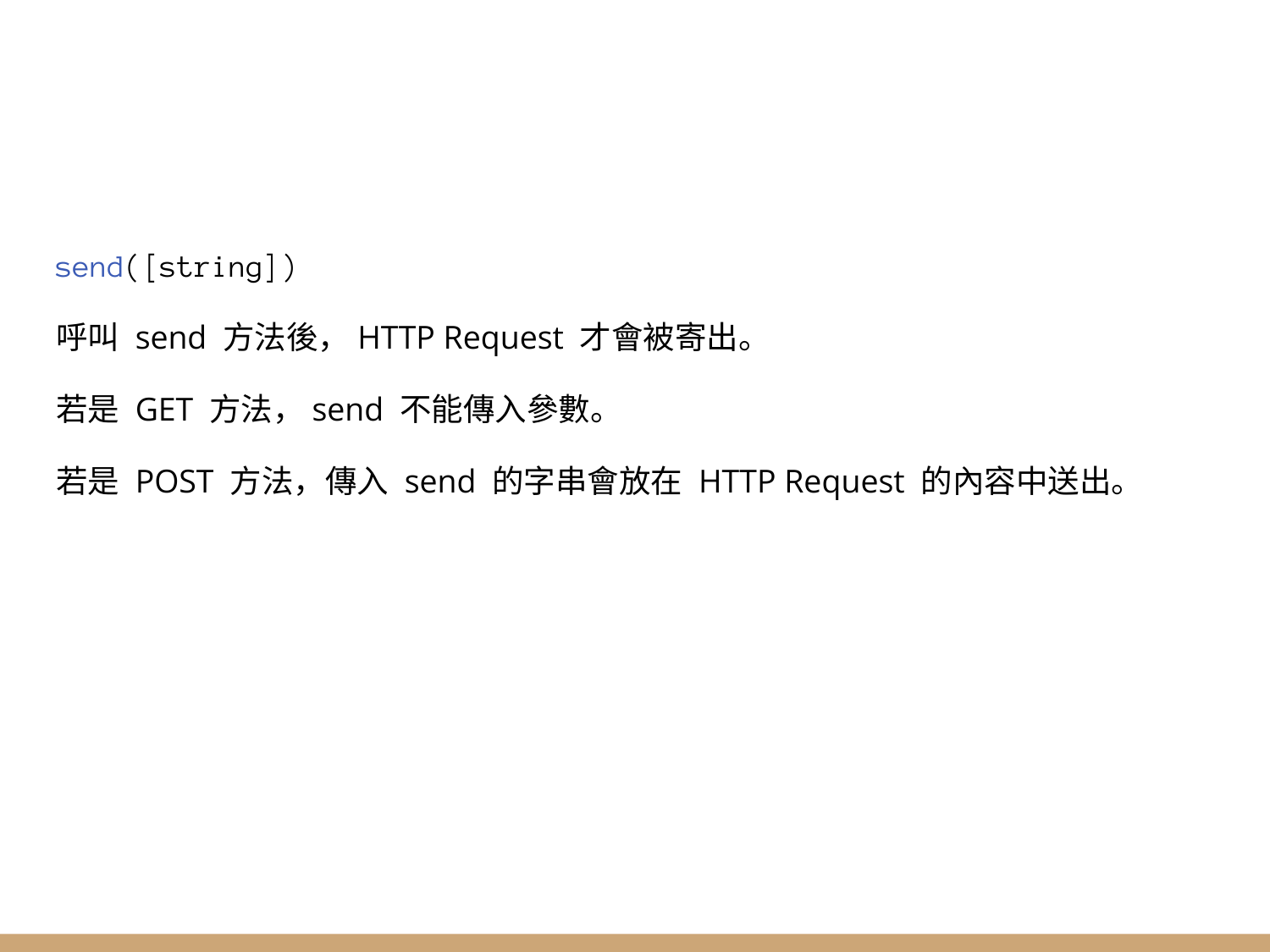

send([string])
呼叫 send 方法後，HTTP Request 才會被寄出。
若是 GET 方法，send 不能傳入參數。
若是 POST 方法，傳入 send 的字串會放在 HTTP Request 的內容中送出。